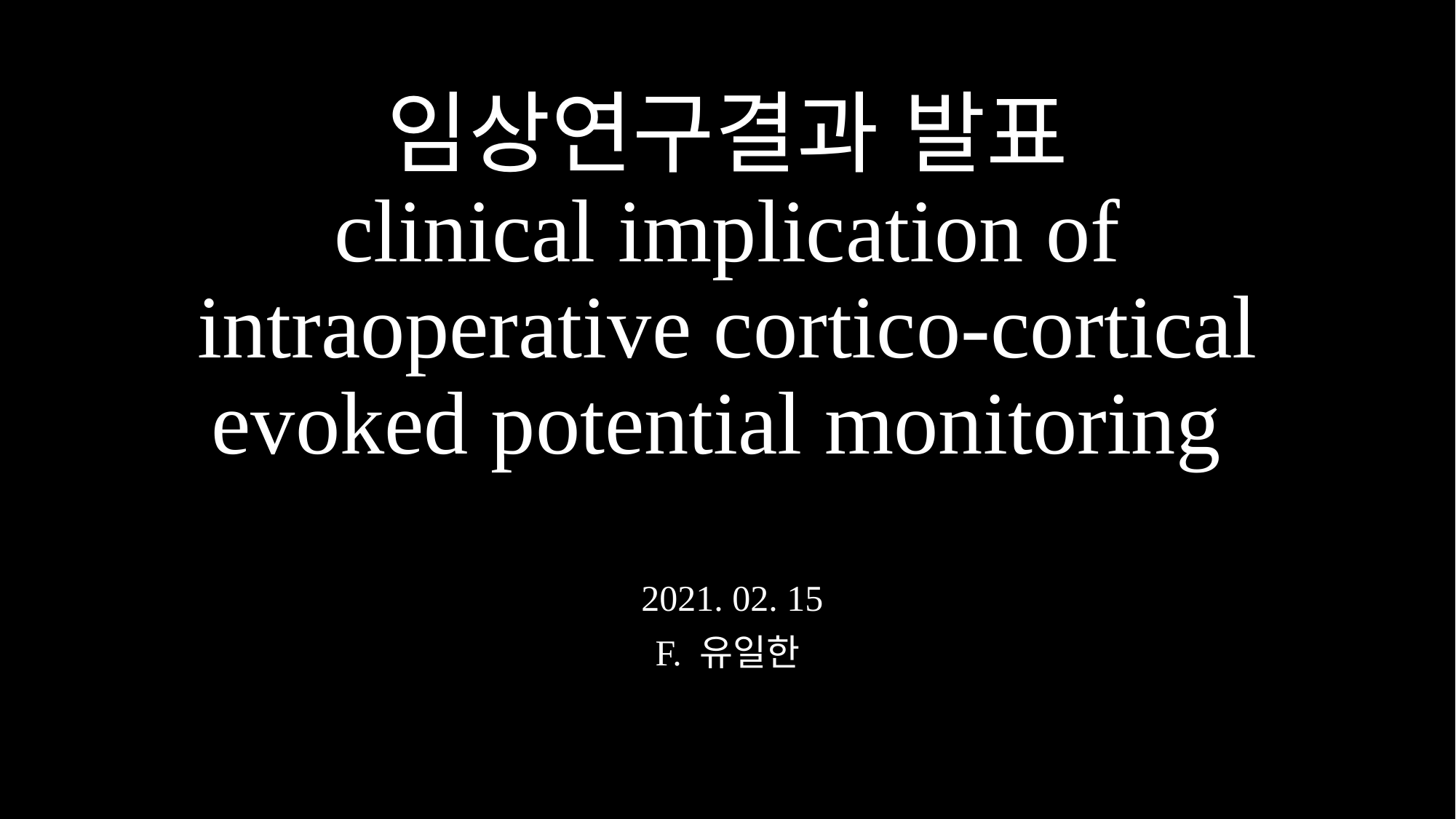

# 임상연구결과 발표 clinical implication of intraoperative cortico-cortical evoked potential monitoring
 2021. 02. 15
F. 유일한